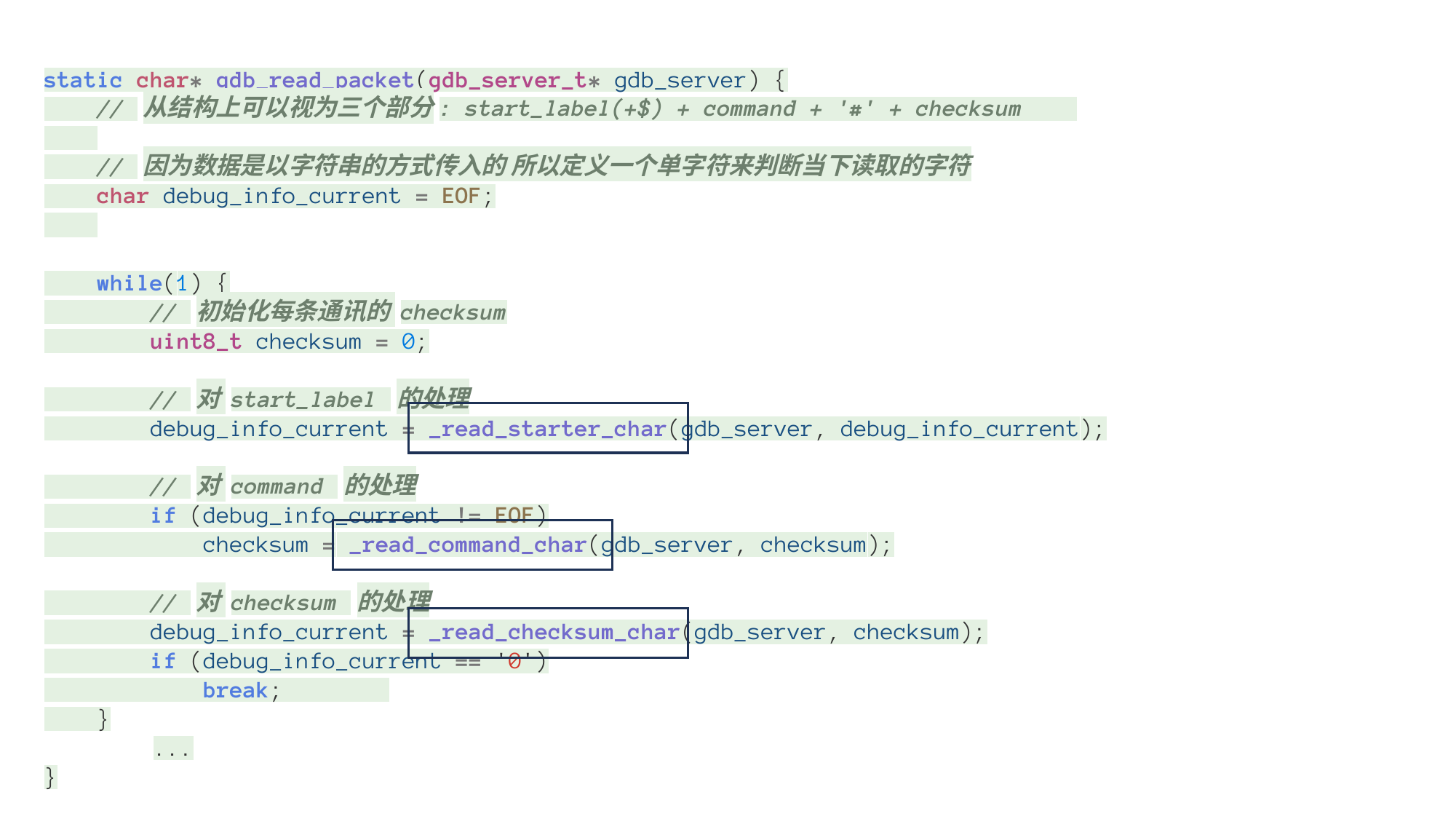

static char* gdb_read_packet(gdb_server_t* gdb_server) {
    // 从结构上可以视为三个部分: start_label(+$) + command + '#' + checksum

    // 因为数据是以字符串的方式传入的 所以定义一个单字符来判断当下读取的字符
    char debug_info_current = EOF;

    while(1) {
        // 初始化每条通讯的 checksum
        uint8_t checksum = 0;
        // 对 start_label 的处理
        debug_info_current = _read_starter_char(gdb_server, debug_info_current);
        // 对 command 的处理
        if (debug_info_current != EOF)
            checksum = _read_command_char(gdb_server, checksum);
        // 对 checksum 的处理
        debug_info_current = _read_checksum_char(gdb_server, checksum);
        if (debug_info_current == '0')
            break;
    }
	...
}